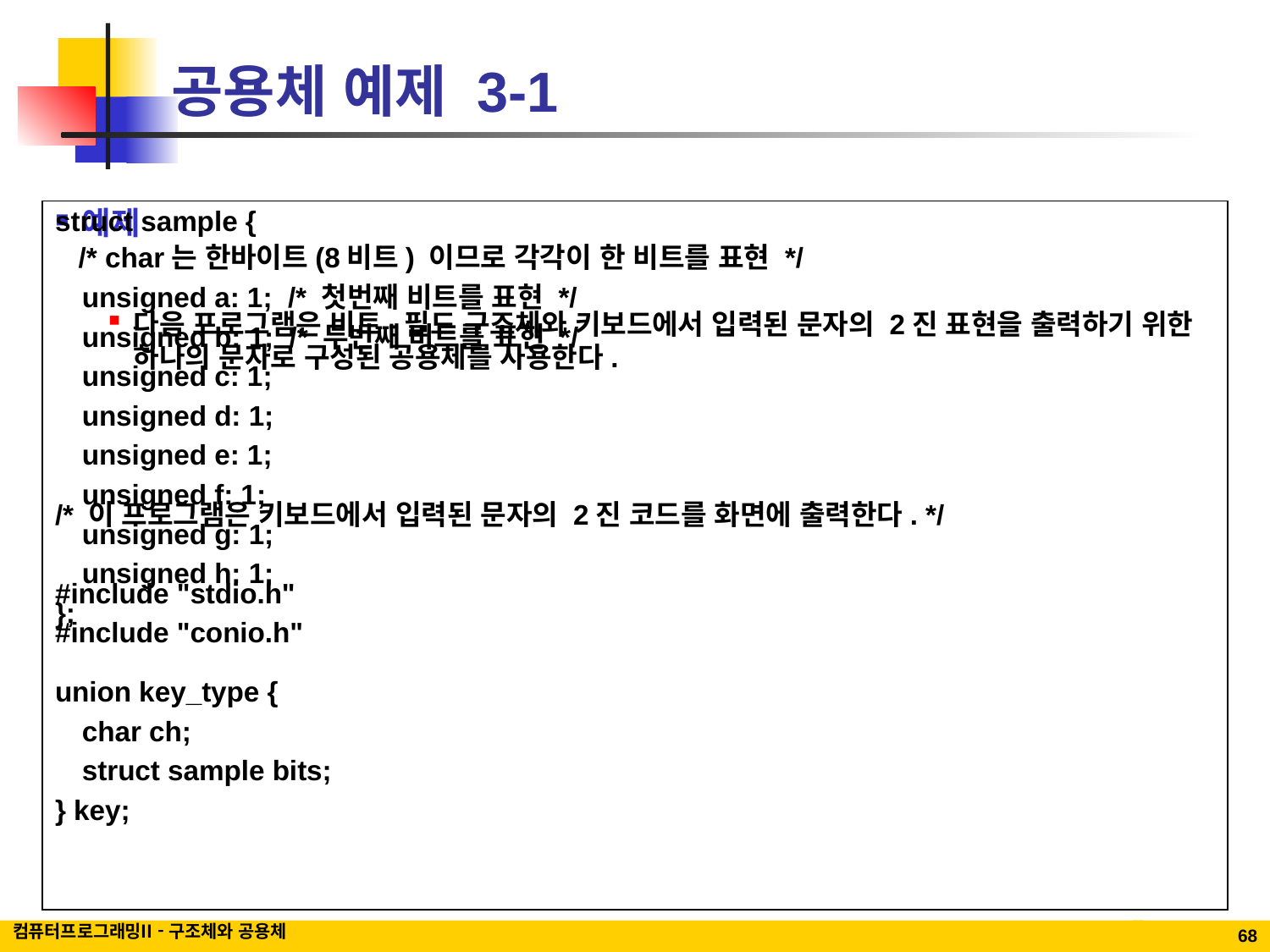

# 공용체 예제 3-1
예제

다음 프로그램은 비트-필드 구조체와 키보드에서 입력된 문자의 2진 표현을 출력하기 위한 하나의 문자로 구성된 공용체를 사용한다.

/* 이 프로그램은 키보드에서 입력된 문자의 2진 코드를 화면에 출력한다. */

#include "stdio.h"
#include "conio.h"

struct sample {
   /* char는 한바이트(8비트) 이므로 각각이 한 비트를 표현 */
	unsigned a: 1;  /* 첫번째 비트를 표현 */
	unsigned b: 1;  /* 두번째 비트를 표현 */
	unsigned c: 1;
	unsigned d: 1;
	unsigned e: 1;
	unsigned f: 1;
	unsigned g: 1;
	unsigned h: 1;
};

union key_type {
	char ch;
	struct sample bits;
} key;
컴퓨터프로그래밍II - 구조체와 공용체
68